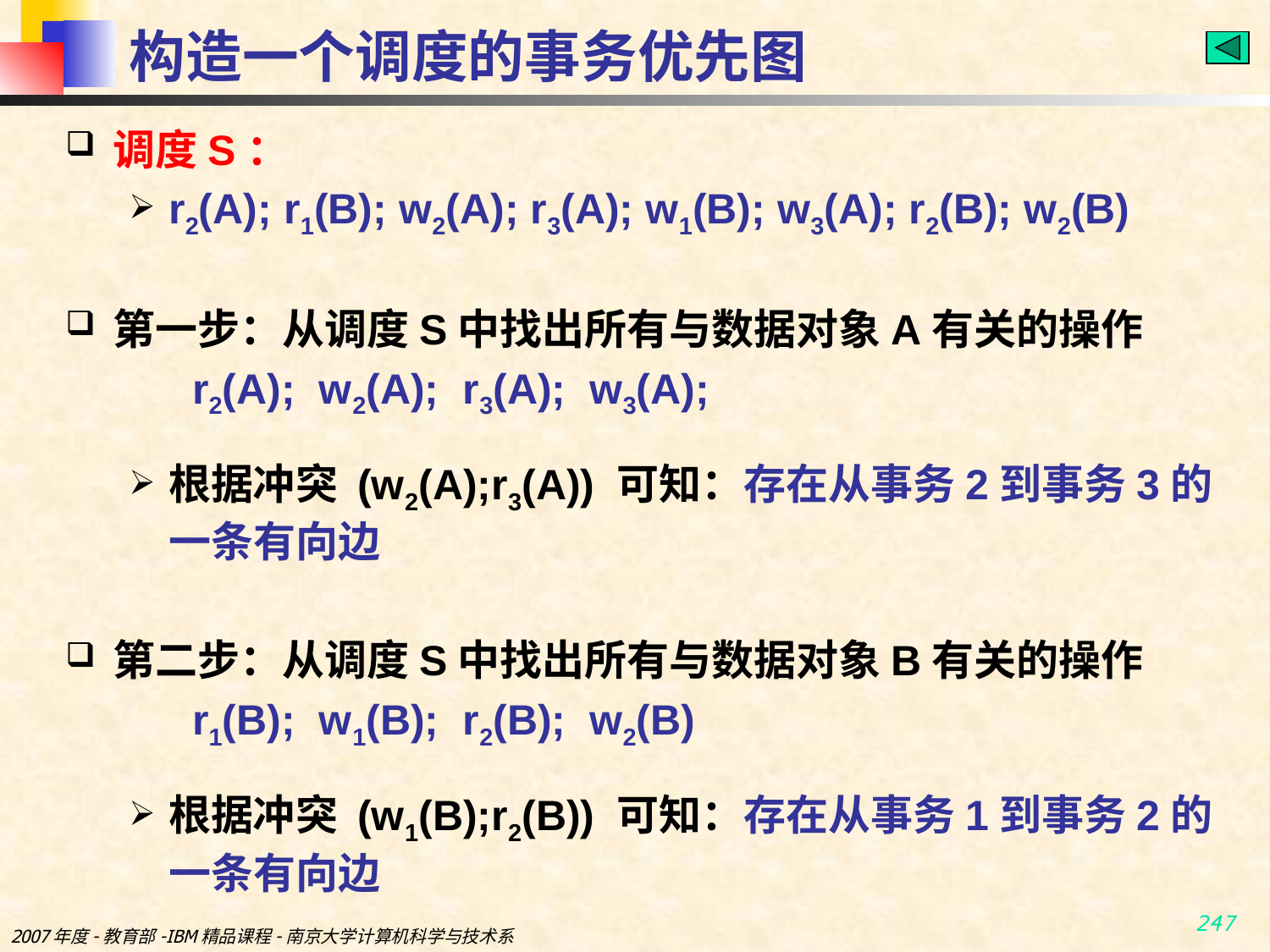

# 构造一个调度的事务优先图

调度S：
r2(A); r1(B); w2(A); r3(A); w1(B); w3(A); r2(B); w2(B)
第一步：从调度S中找出所有与数据对象A有关的操作
r2(A);  w2(A);  r3(A);  w3(A);

根据冲突 (w2(A);r3(A)) 可知：存在从事务2到事务3的一条有向边

第二步：从调度S中找出所有与数据对象B有关的操作
r1(B);  w1(B);  r2(B);  w2(B)

根据冲突 (w1(B);r2(B)) 可知：存在从事务1到事务2的一条有向边
247